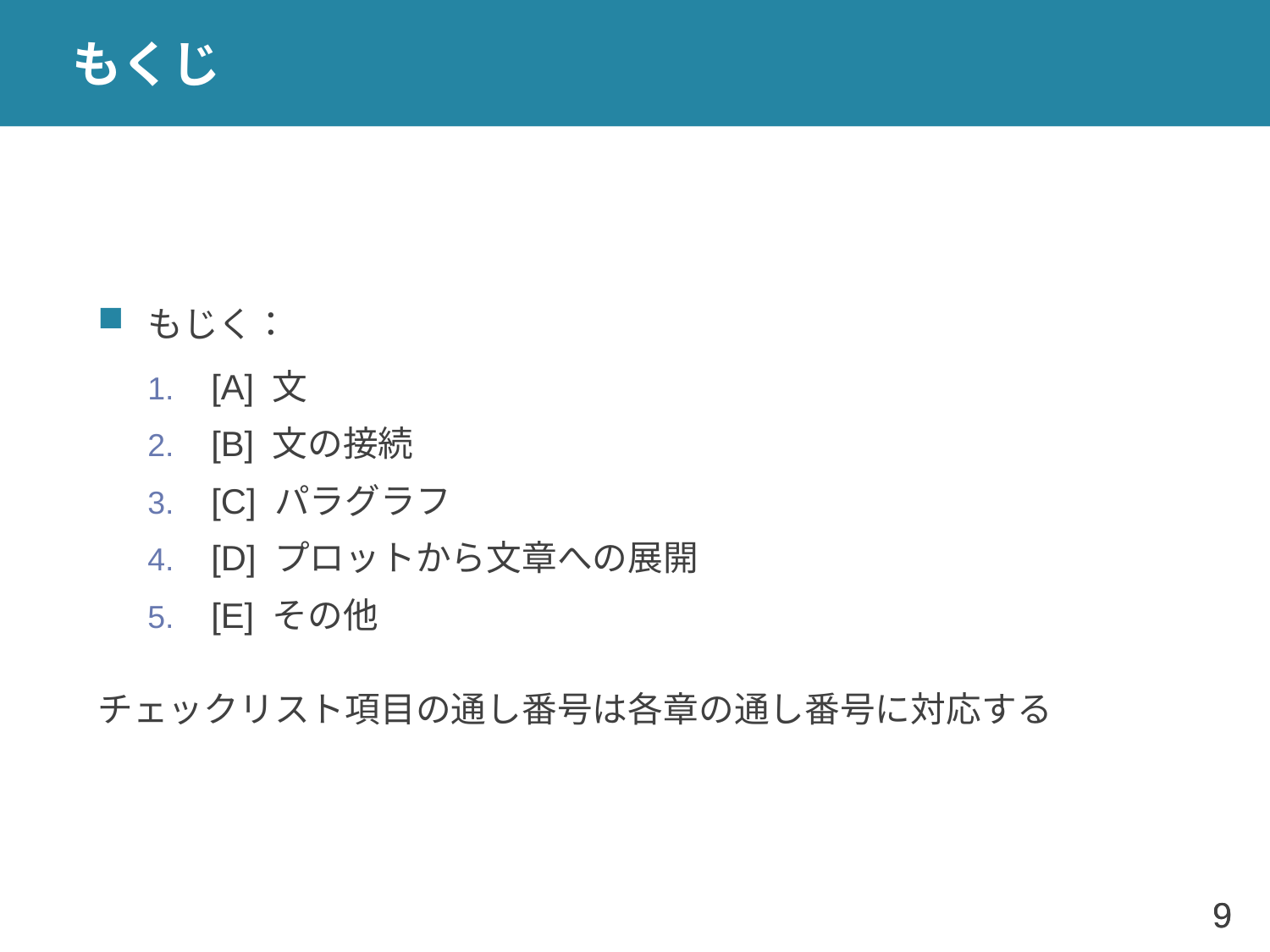

# もくじ
もじく：
[A] 文
[B] 文の接続
[C] パラグラフ
[D] プロットから文章への展開
[E] その他
チェックリスト項目の通し番号は各章の通し番号に対応する